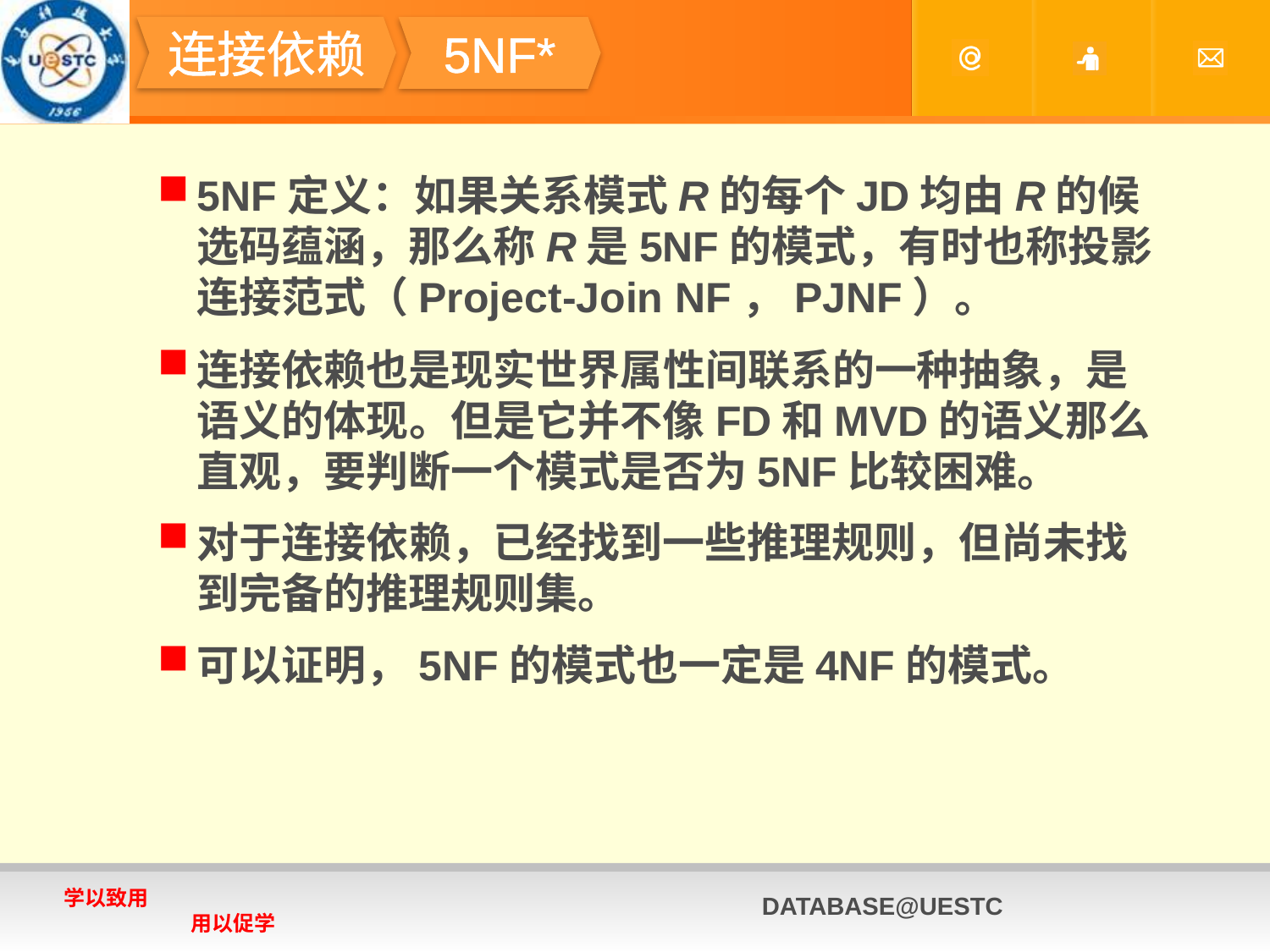

#
连接依赖
5NF*
5NF定义：如果关系模式R的每个JD均由R的候选码蕴涵，那么称R是5NF的模式，有时也称投影连接范式（Project-Join NF，PJNF）。
连接依赖也是现实世界属性间联系的一种抽象，是语义的体现。但是它并不像FD和MVD的语义那么直观，要判断一个模式是否为5NF比较困难。
对于连接依赖，已经找到一些推理规则，但尚未找到完备的推理规则集。
可以证明，5NF的模式也一定是4NF的模式。